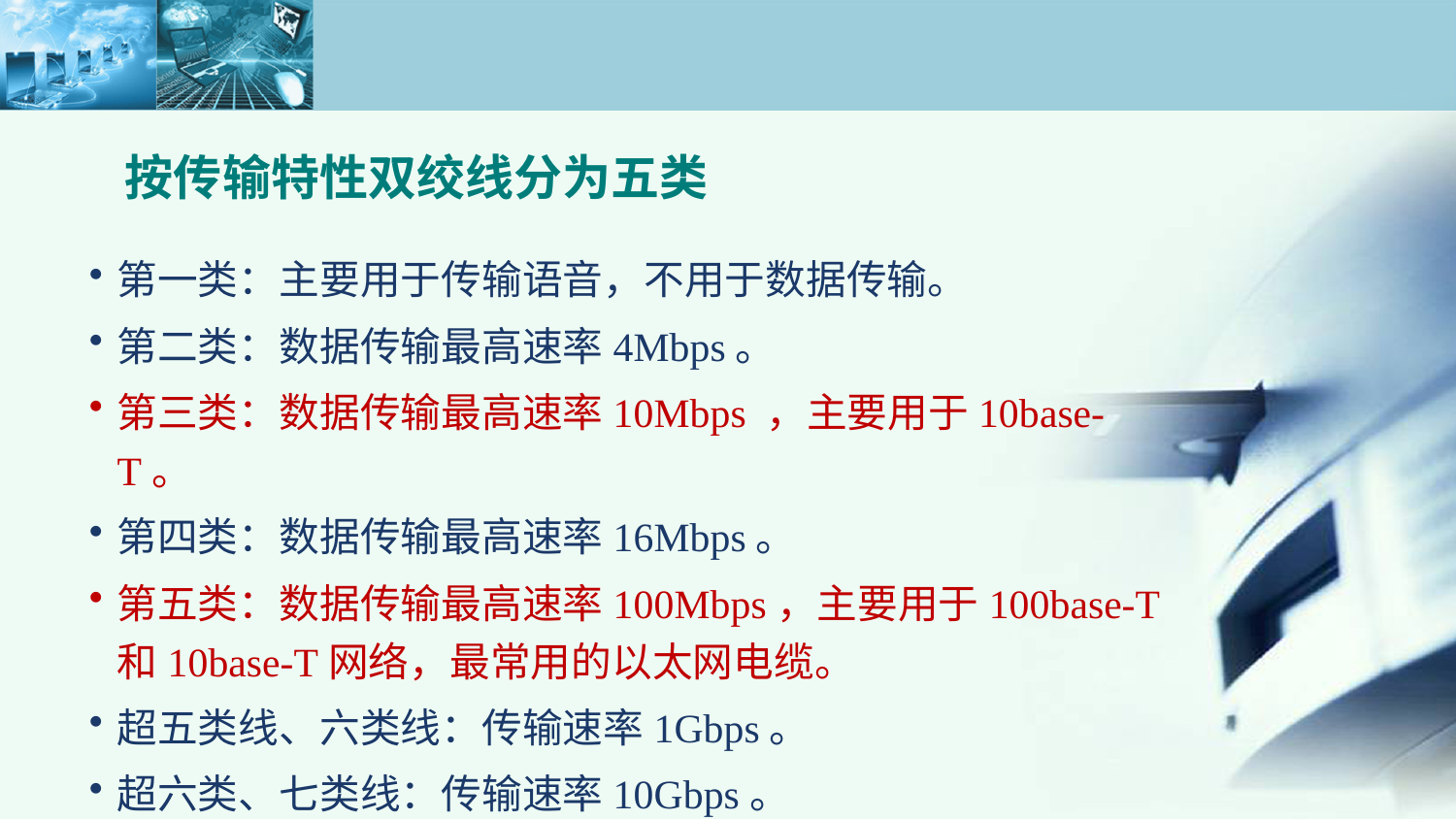

# 按传输特性双绞线分为五类
第一类：主要用于传输语音，不用于数据传输。
第二类：数据传输最高速率4Mbps。
第三类：数据传输最高速率10Mbps ，主要用于10base-T。
第四类：数据传输最高速率16Mbps。
第五类：数据传输最高速率100Mbps，主要用于100base-T和10base-T网络，最常用的以太网电缆。
超五类线、六类线：传输速率1Gbps。
超六类、七类线：传输速率10Gbps。